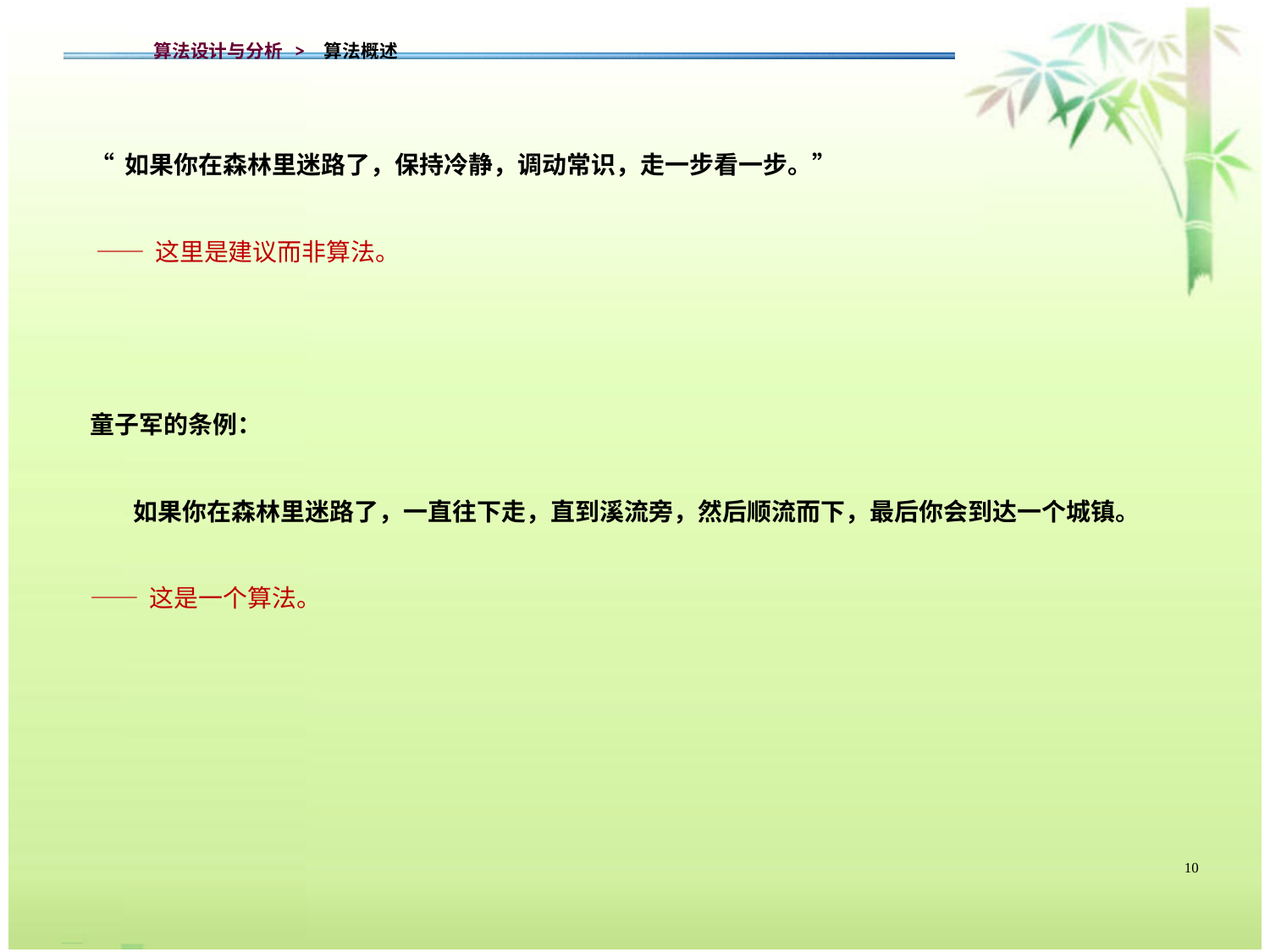

算法设计与分析 > 算法概述
“如果你在森林里迷路了，保持冷静，调动常识，走一步看一步。”
 ——这里是建议而非算法。

童子军的条例：
      如果你在森林里迷路了，一直往下走，直到溪流旁，然后顺流而下，最后你会到达一个城镇。
——这是一个算法。
10